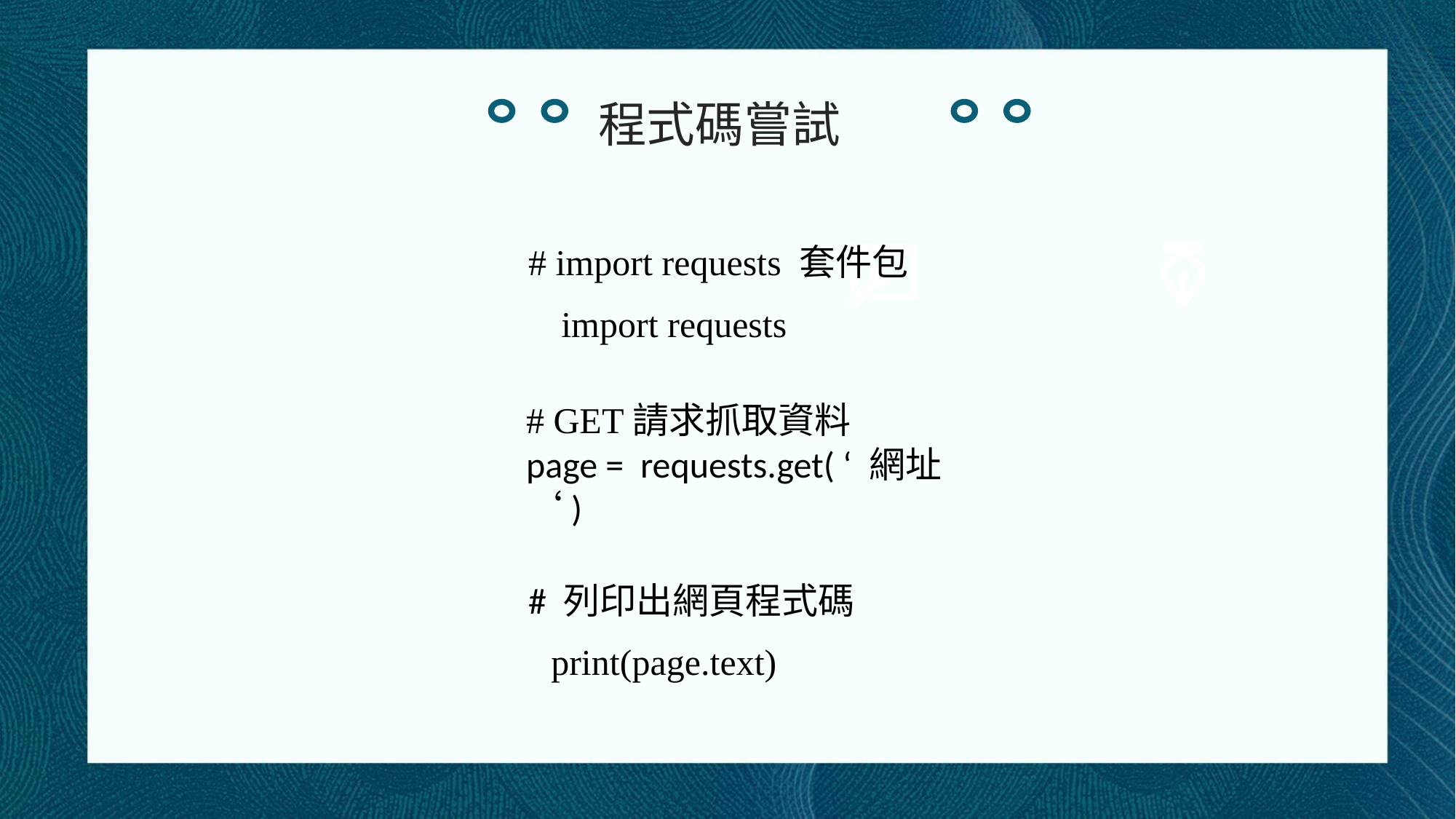

程式碼嘗試

# import requests 套件包
import requests
# GET請求抓取資料
# 列印出網頁程式碼
print(page.text)
page =  requests.get( ‘ 網址‘)